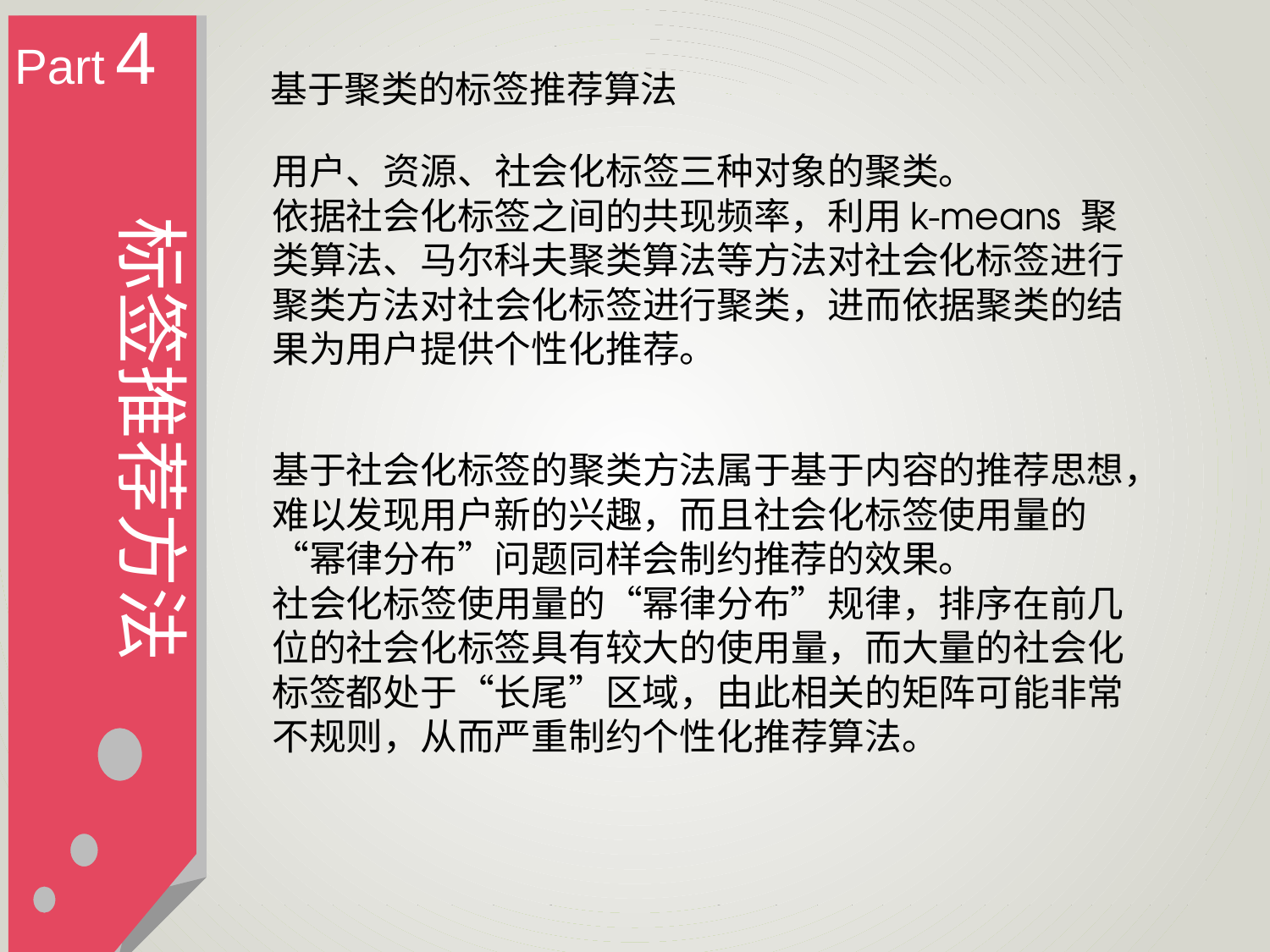

Part 4

标签推荐方法
基于聚类的标签推荐算法
用户、资源、社会化标签三种对象的聚类。
依据社会化标签之间的共现频率，利用k-means 聚类算法、马尔科夫聚类算法等方法对社会化标签进行聚类方法对社会化标签进行聚类，进而依据聚类的结果为用户提供个性化推荐。

基于社会化标签的聚类方法属于基于内容的推荐思想，难以发现用户新的兴趣，而且社会化标签使用量的“幂律分布”问题同样会制约推荐的效果。
社会化标签使用量的“幂律分布”规律，排序在前几位的社会化标签具有较大的使用量，而大量的社会化标签都处于“长尾”区域，由此相关的矩阵可能非常不规则，从而严重制约个性化推荐算法。